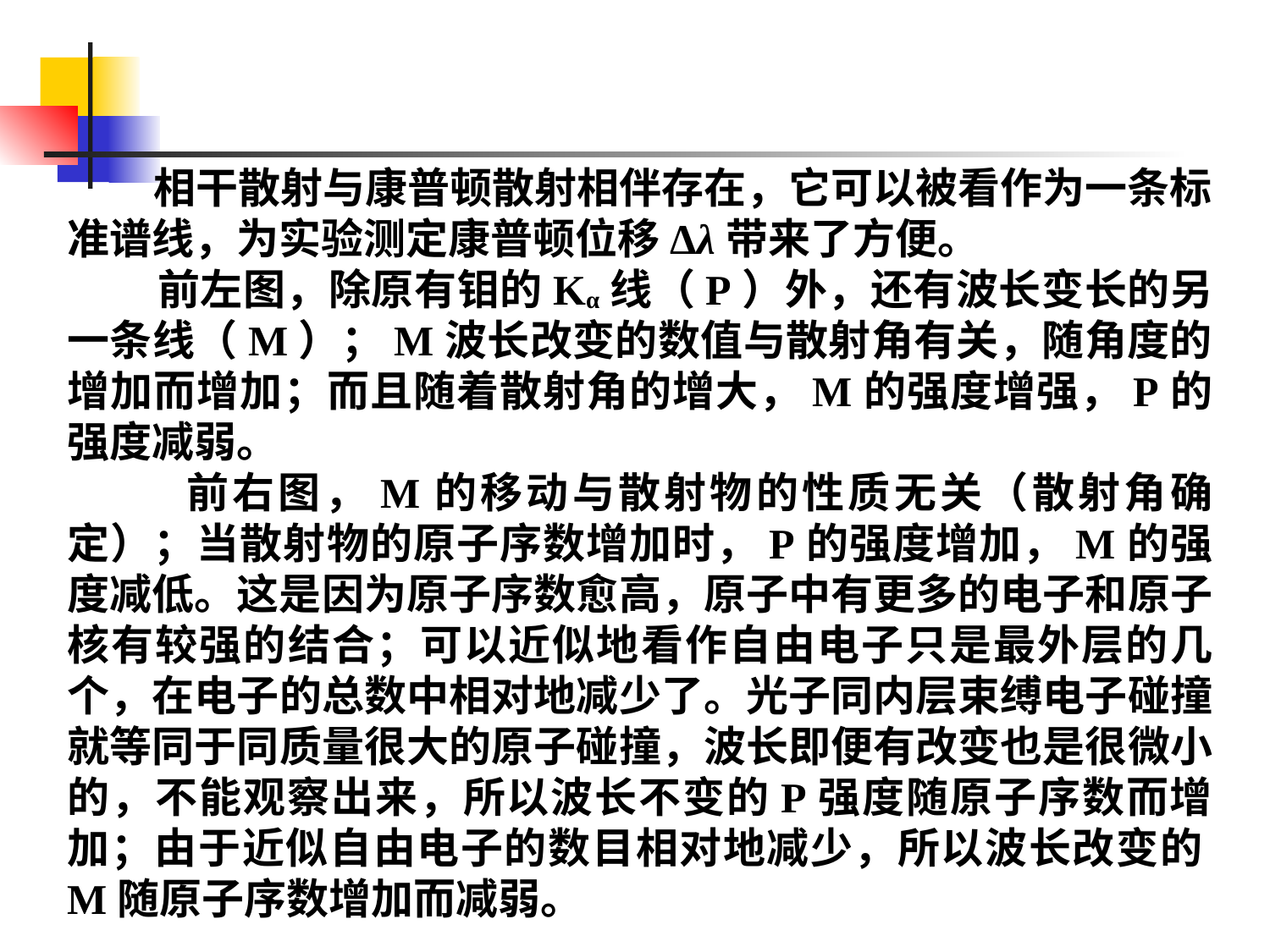

相干散射与康普顿散射相伴存在，它可以被看作为一条标准谱线，为实验测定康普顿位移Δλ带来了方便。
        前左图，除原有钼的Kα线（P）外，还有波长变长的另一条线（M）；M波长改变的数值与散射角有关，随角度的增加而增加；而且随着散射角的增大，M的强度增强，P的强度减弱。
        前右图，M的移动与散射物的性质无关（散射角确定）；当散射物的原子序数增加时，P的强度增加，M的强度减低。这是因为原子序数愈高，原子中有更多的电子和原子核有较强的结合；可以近似地看作自由电子只是最外层的几个，在电子的总数中相对地减少了。光子同内层束缚电子碰撞就等同于同质量很大的原子碰撞，波长即便有改变也是很微小的，不能观察出来，所以波长不变的P强度随原子序数而增加；由于近似自由电子的数目相对地减少，所以波长改变的M随原子序数增加而减弱。